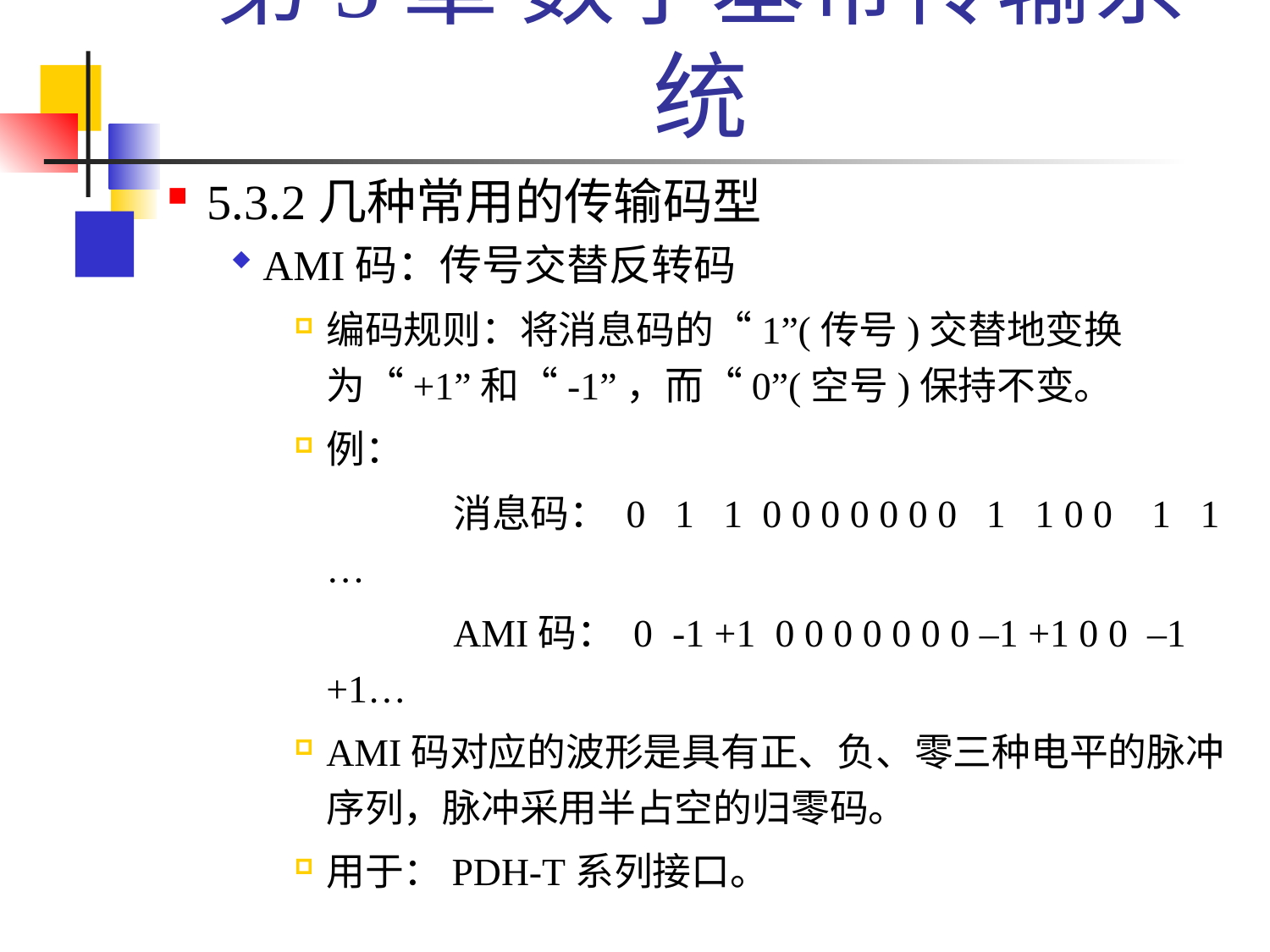

# 第5章 数字基带传输系统
5.3.2几种常用的传输码型
AMI码：传号交替反转码
编码规则：将消息码的“1”(传号)交替地变换为“+1”和“-1”，而“0”(空号)保持不变。
例：
		消息码： 0   1   1  0 0 0 0 0 0 0   1   1 0 0    1   1 …
		AMI码： 0  -1 +1  0 0 0 0 0 0 0 –1 +1 0 0  –1 +1…
AMI码对应的波形是具有正、负、零三种电平的脉冲序列，脉冲采用半占空的归零码。
用于：PDH-T系列接口。
22